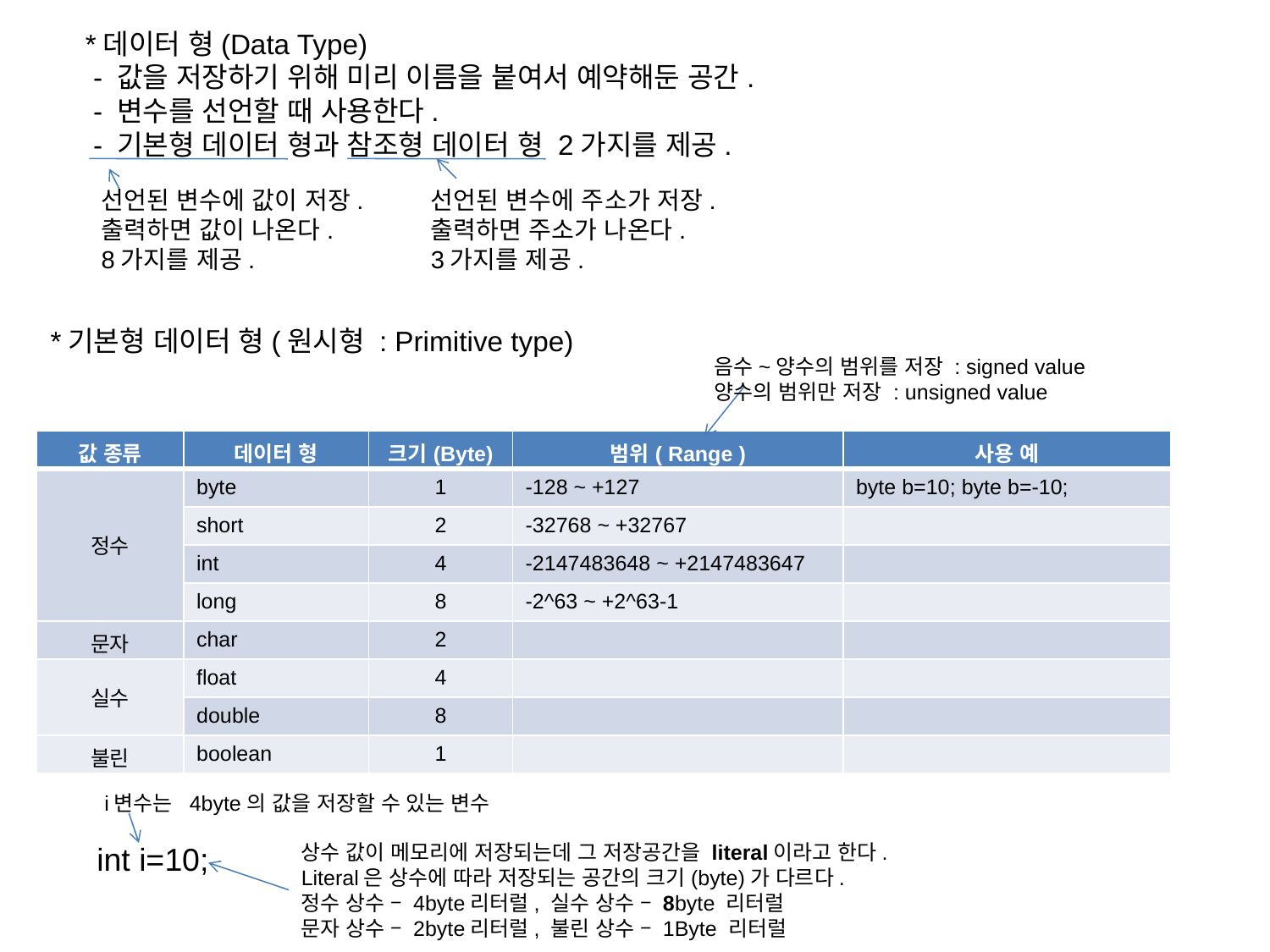

*데이터 형(Data Type)
 - 값을 저장하기 위해 미리 이름을 붙여서 예약해둔 공간.
 - 변수를 선언할 때 사용한다.
 - 기본형 데이터 형과 참조형 데이터 형 2가지를 제공.

선언된 변수에 값이 저장.
출력하면 값이 나온다.
8가지를 제공.
선언된 변수에 주소가 저장.
출력하면 주소가 나온다.
3가지를 제공.
*기본형 데이터 형(원시형 : Primitive type)
음수~양수의 범위를 저장 : signed value
양수의 범위만 저장 : unsigned value
| 값 종류 | 데이터 형 | 크기(Byte) | 범위( Range ) | 사용 예 |
| --- | --- | --- | --- | --- |
| 정수 | byte | 1 | -128 ~ +127 | byte b=10; byte b=-10; |
|  | short | 2 | -32768 ~ +32767 |  |
|  | int | 4 | -2147483648 ~ +2147483647 |  |
|  | long | 8 | -2^63 ~ +2^63-1 |  |
| 문자 | char | 2 |  |  |
| 실수 | float | 4 |  |  |
|  | double | 8 |  |  |
| 불린 | boolean | 1 |  |  |
i변수는  4byte의 값을 저장할 수 있는 변수
int i=10;
상수 값이 메모리에 저장되는데 그 저장공간을 literal이라고 한다.
Literal은 상수에 따라 저장되는 공간의 크기(byte)가 다르다.
정수 상수 – 4byte리터럴, 실수 상수 – 8byte 리터럴
문자 상수 – 2byte리터럴, 불린 상수 – 1Byte 리터럴